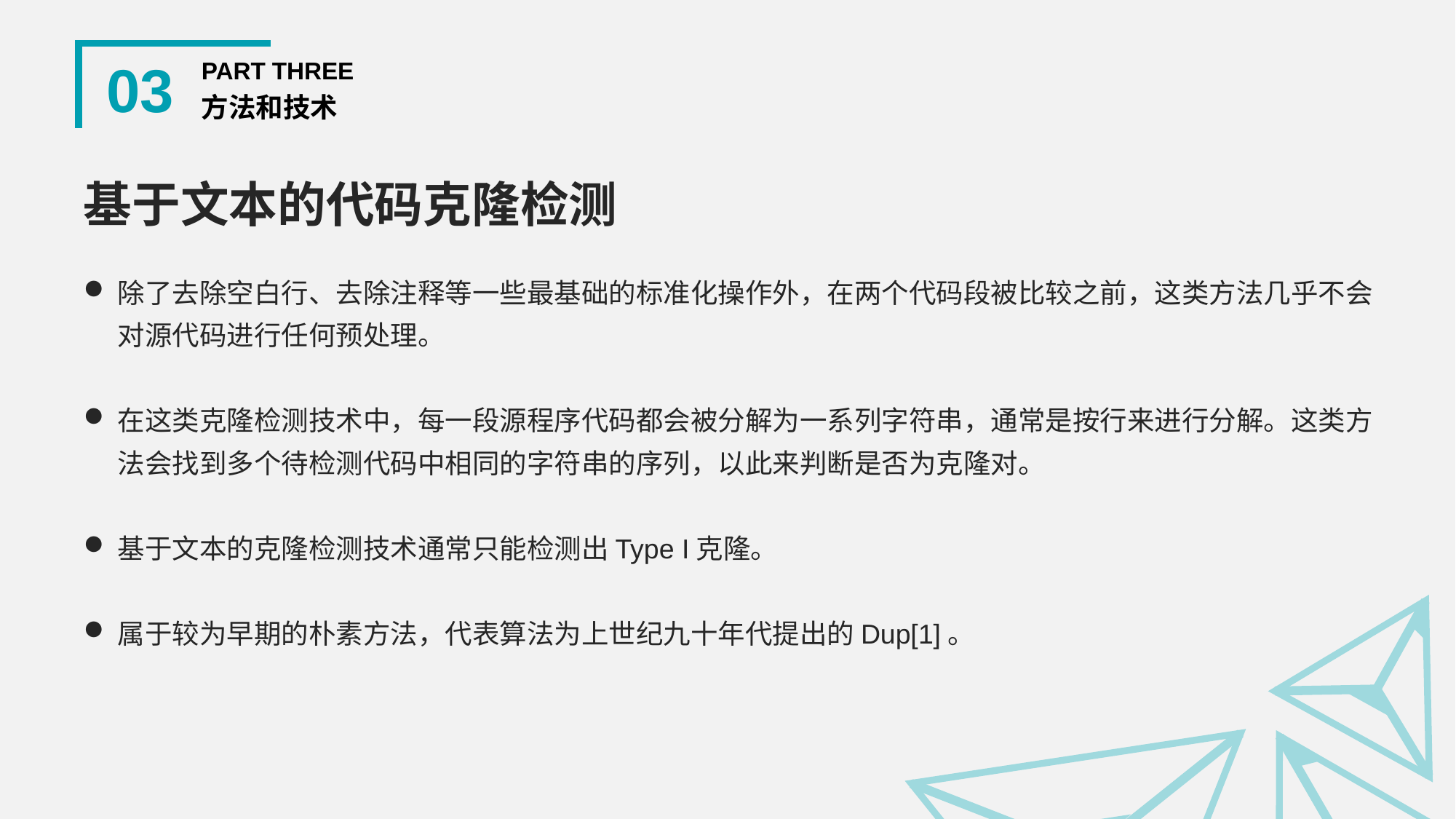

03
PART THREE
方法和技术
基于文本的代码克隆检测
除了去除空白行、去除注释等一些最基础的标准化操作外，在两个代码段被比较之前，这类方法几乎不会对源代码进行任何预处理。

在这类克隆检测技术中，每一段源程序代码都会被分解为一系列字符串，通常是按行来进行分解。这类方法会找到多个待检测代码中相同的字符串的序列，以此来判断是否为克隆对。

基于文本的克隆检测技术通常只能检测出Type I克隆。

属于较为早期的朴素方法，代表算法为上世纪九十年代提出的Dup[1]。